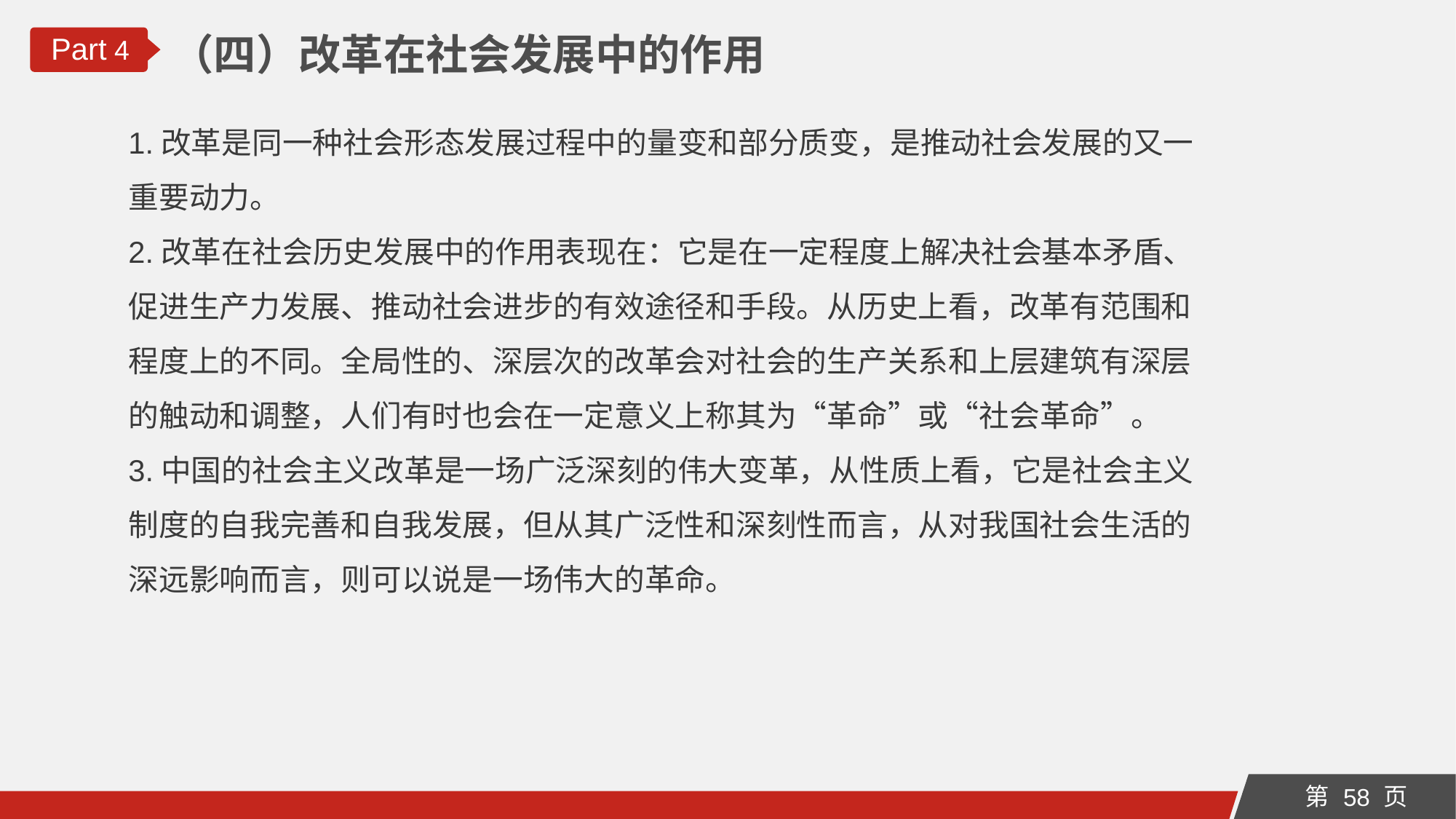

（四）改革在社会发展中的作用
Part 4

1.改革是同一种社会形态发展过程中的量变和部分质变，是推动社会发展的又一重要动力。
2.改革在社会历史发展中的作用表现在：它是在一定程度上解决社会基本矛盾、促进生产力发展、推动社会进步的有效途径和手段。从历史上看，改革有范围和程度上的不同。全局性的、深层次的改革会对社会的生产关系和上层建筑有深层的触动和调整，人们有时也会在一定意义上称其为“革命”或“社会革命”。
3.中国的社会主义改革是一场广泛深刻的伟大变革，从性质上看，它是社会主义制度的自我完善和自我发展，但从其广泛性和深刻性而言，从对我国社会生活的深远影响而言，则可以说是一场伟大的革命。